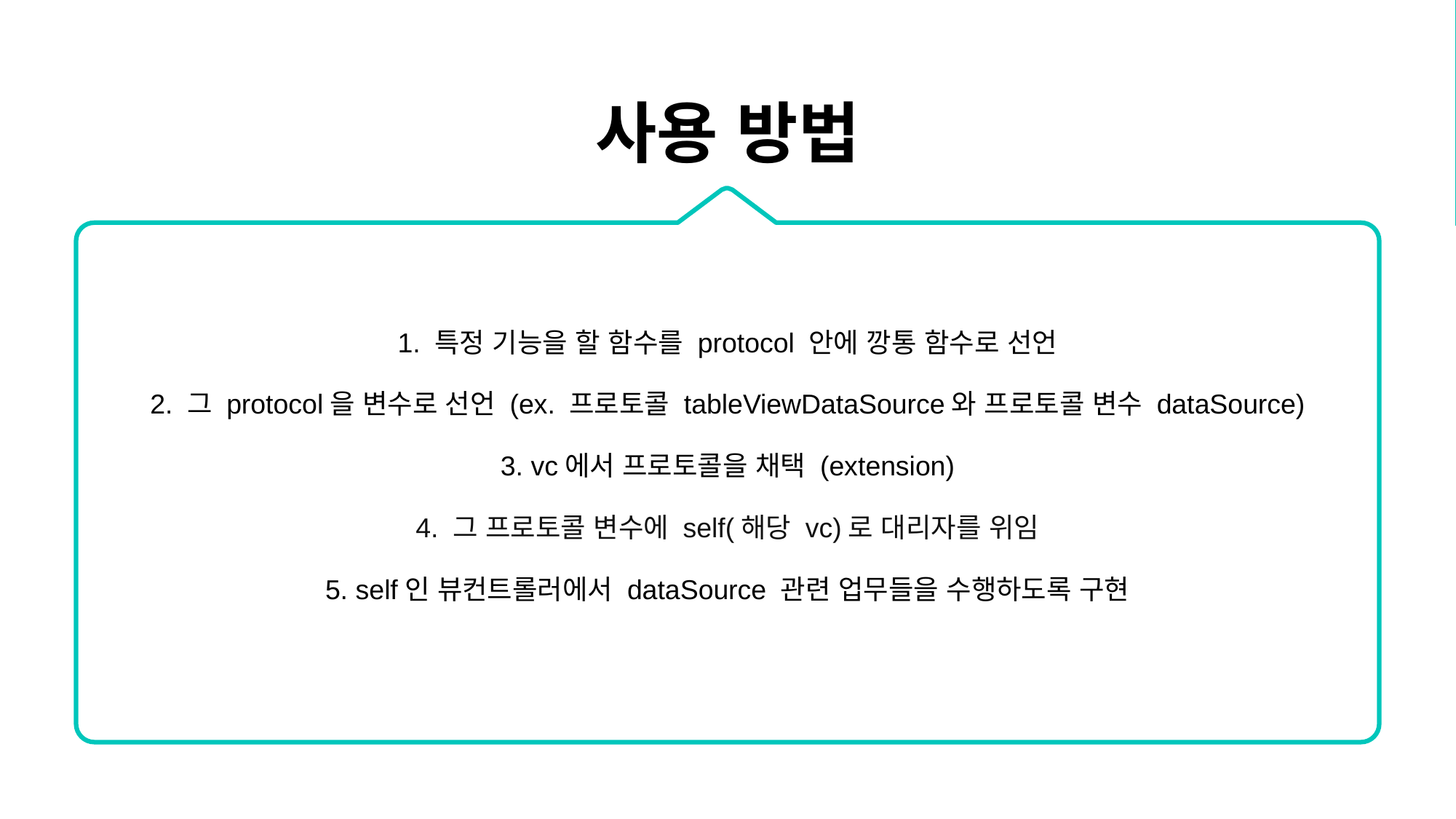

사용 방법

1. 특정 기능을 할 함수를 protocol 안에 깡통 함수로 선언
2. 그 protocol을 변수로 선언 (ex. 프로토콜 tableViewDataSource와 프로토콜 변수 dataSource)
3. vc에서 프로토콜을 채택 (extension)
4. 그 프로토콜 변수에 self(해당 vc)로 대리자를 위임
5. self인 뷰컨트롤러에서 dataSource 관련 업무들을 수행하도록 구현